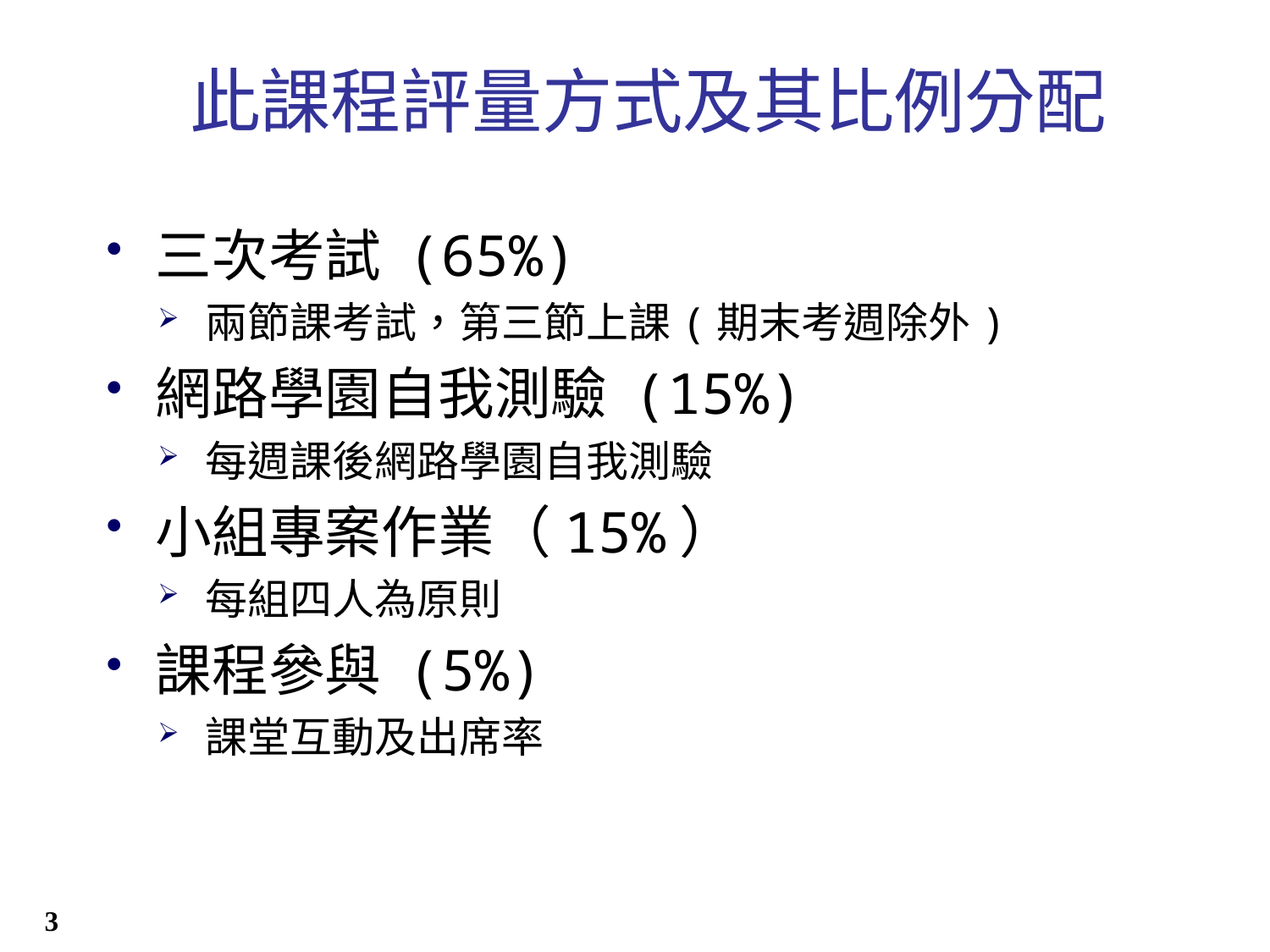

# 此課程評量方式及其比例分配
三次考試 (65%)
兩節課考試，第三節上課(期末考週除外)
網路學園自我測驗 (15%)
每週課後網路學園自我測驗
小組專案作業（15%）
每組四人為原則
課程參與 (5%)
課堂互動及出席率
3